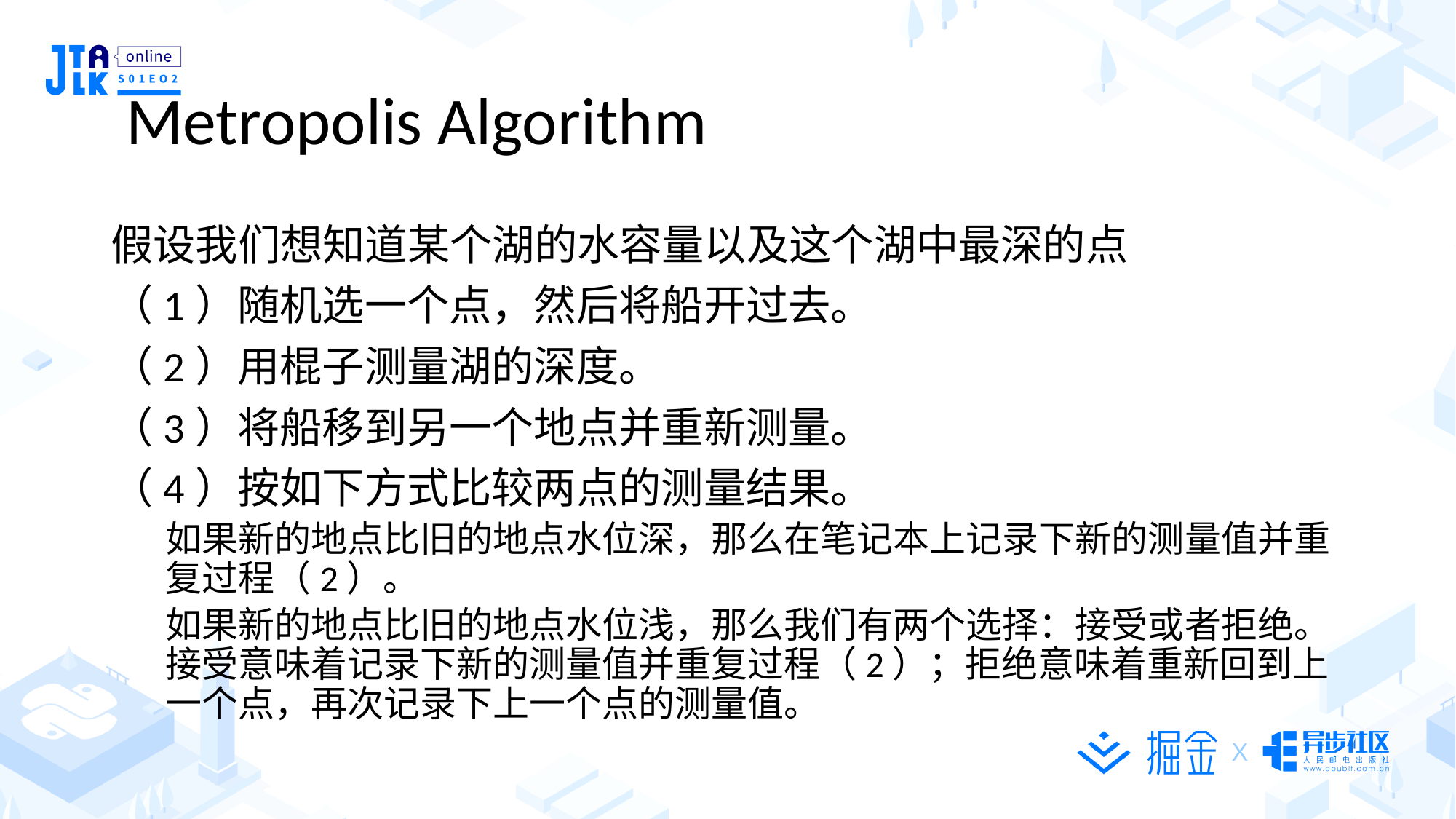

# Metropolis Algorithm
假设我们想知道某个湖的水容量以及这个湖中最深的点
（1）随机选一个点，然后将船开过去。
（2）用棍子测量湖的深度。
（3）将船移到另一个地点并重新测量。
（4）按如下方式比较两点的测量结果。
如果新的地点比旧的地点水位深，那么在笔记本上记录下新的测量值并重复过程（2）。
如果新的地点比旧的地点水位浅，那么我们有两个选择：接受或者拒绝。接受意味着记录下新的测量值并重复过程（2）；拒绝意味着重新回到上一个点，再次记录下上一个点的测量值。